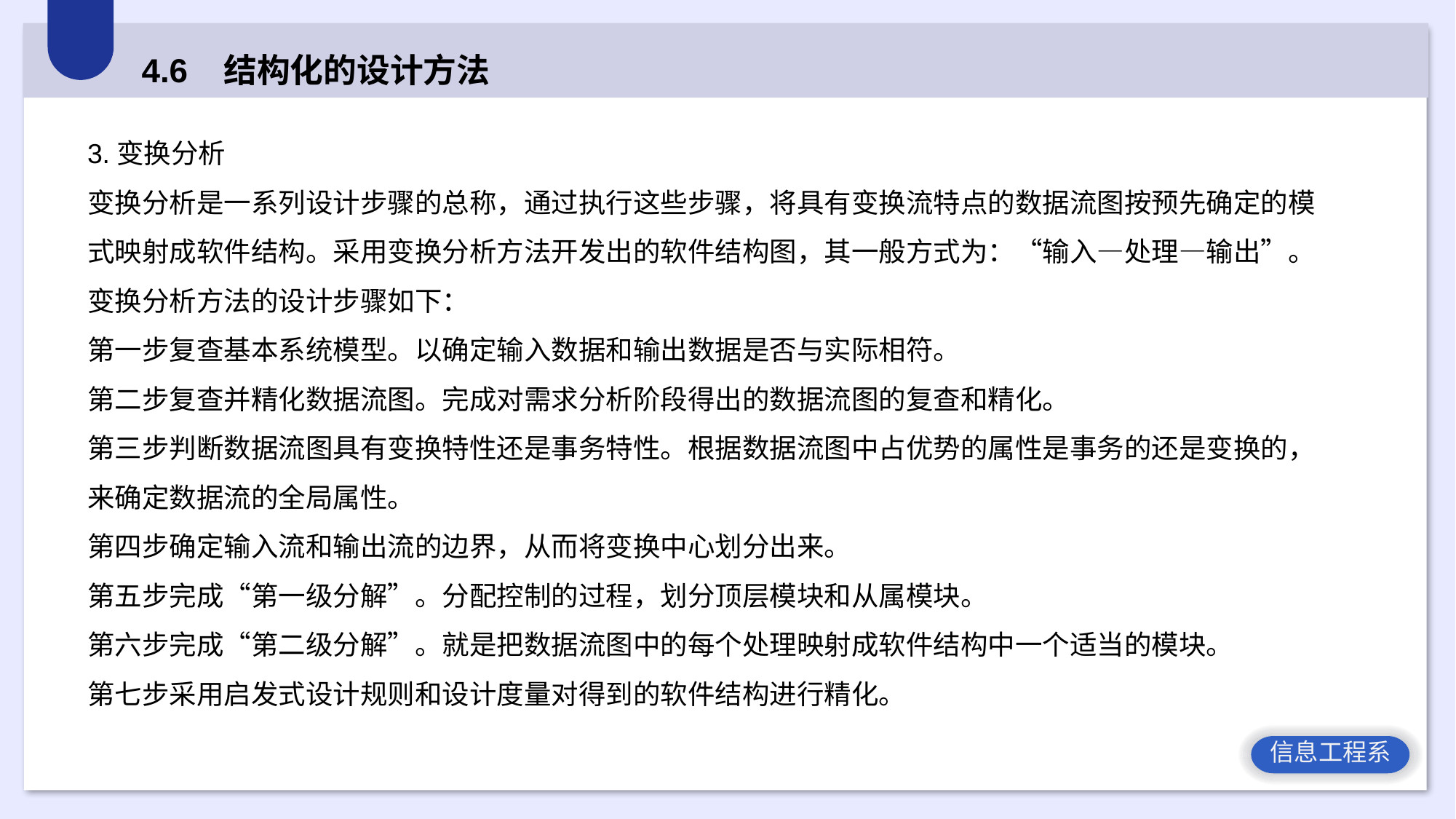

4.6   结构化的设计方法
3.变换分析
变换分析是一系列设计步骤的总称，通过执行这些步骤，将具有变换流特点的数据流图按预先确定的模式映射成软件结构。采用变换分析方法开发出的软件结构图，其一般方式为：“输入—处理—输出”。
变换分析方法的设计步骤如下：
第一步复查基本系统模型。以确定输入数据和输出数据是否与实际相符。
第二步复查并精化数据流图。完成对需求分析阶段得出的数据流图的复查和精化。
第三步判断数据流图具有变换特性还是事务特性。根据数据流图中占优势的属性是事务的还是变换的，来确定数据流的全局属性。
第四步确定输入流和输出流的边界，从而将变换中心划分出来。
第五步完成“第一级分解”。分配控制的过程，划分顶层模块和从属模块。
第六步完成“第二级分解”。就是把数据流图中的每个处理映射成软件结构中一个适当的模块。
第七步采用启发式设计规则和设计度量对得到的软件结构进行精化。